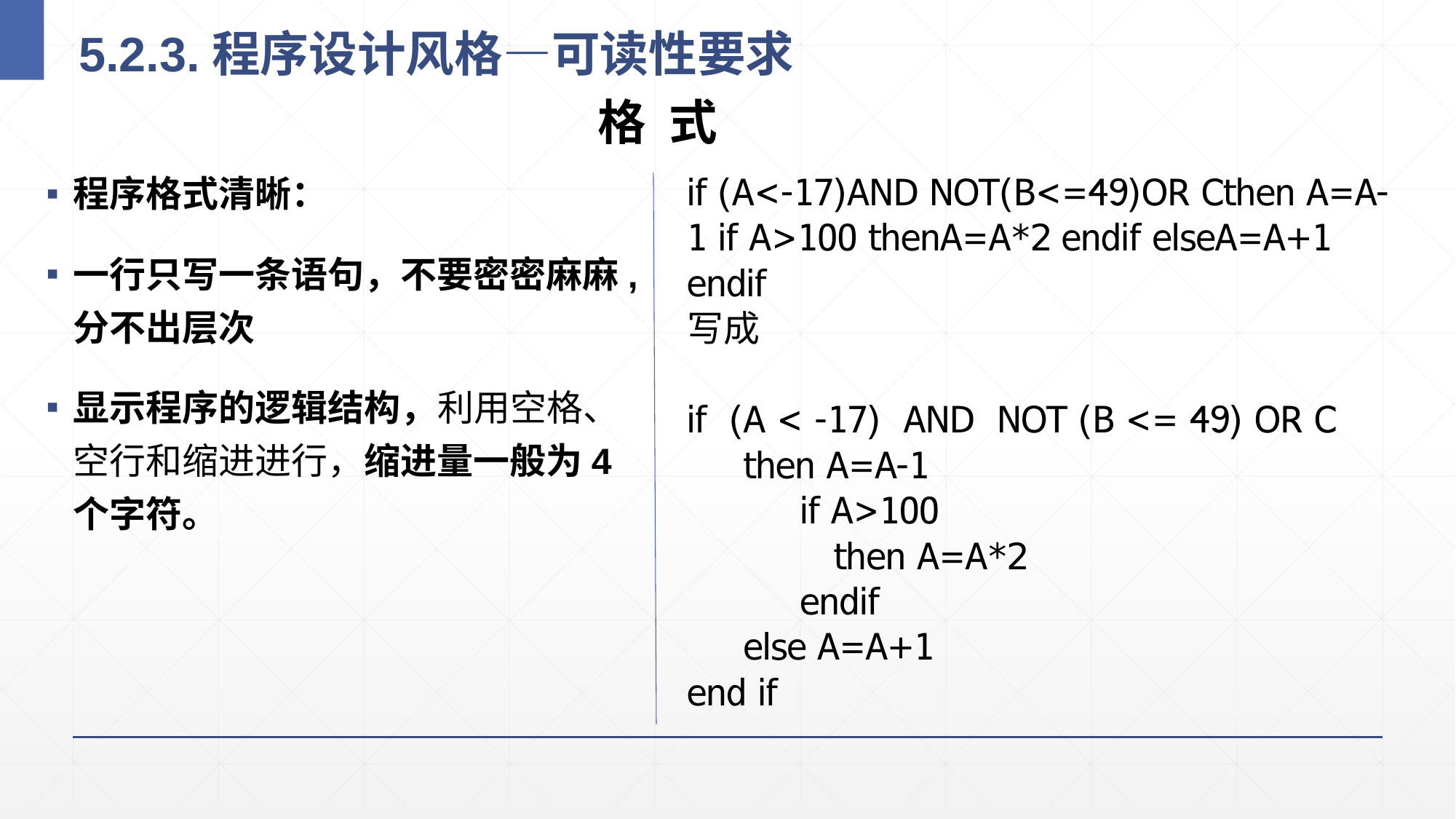

# 5.2.3.程序设计风格—可读性要求
格  式
程序格式清晰：
一行只写一条语句，不要密密麻麻,分不出层次
显示程序的逻辑结构，利用空格、空行和缩进进行，缩进量一般为4个字符。

if (A<-17)AND NOT(B<=49)OR Cthen A=A-1 if A>100 thenA=A*2 endif elseA=A+1 endif
写成

if  (A < -17)  AND  NOT (B <= 49) OR C
     then A=A-1
          if A>100
             then A=A*2
          endif
     else A=A+1
end if